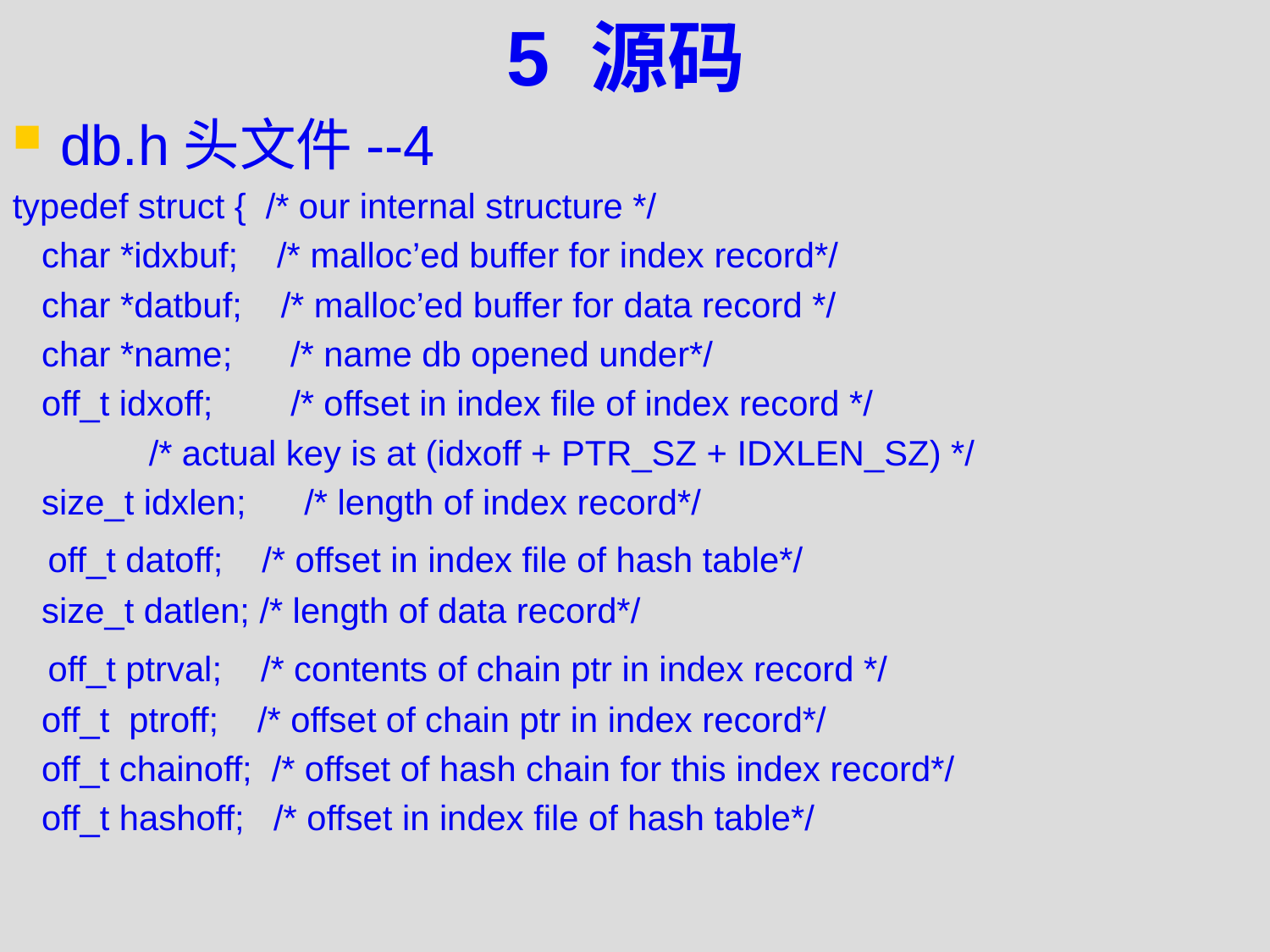

# 5 源码
db.h头文件--4
typedef struct {  /* our internal structure */
   char *idxbuf;    /* malloc’ed buffer for index record*/
   char *datbuf;    /* malloc’ed buffer for data record */
   char *name;      /* name db opened under*/
   off_t idxoff;        /* offset in index file of index record */
              /* actual key is at (idxoff + PTR_SZ + IDXLEN_SZ) */
   size_t idxlen;      /* length of index record*/
   off_t datoff;    /* offset in index file of hash table*/
   size_t datlen; /* length of data record*/
   off_t ptrval;    /* contents of chain ptr in index record */
   off_t  ptroff;    /* offset of chain ptr in index record*/
   off_t chainoff;  /* offset of hash chain for this index record*/
   off_t hashoff;   /* offset in index file of hash table*/